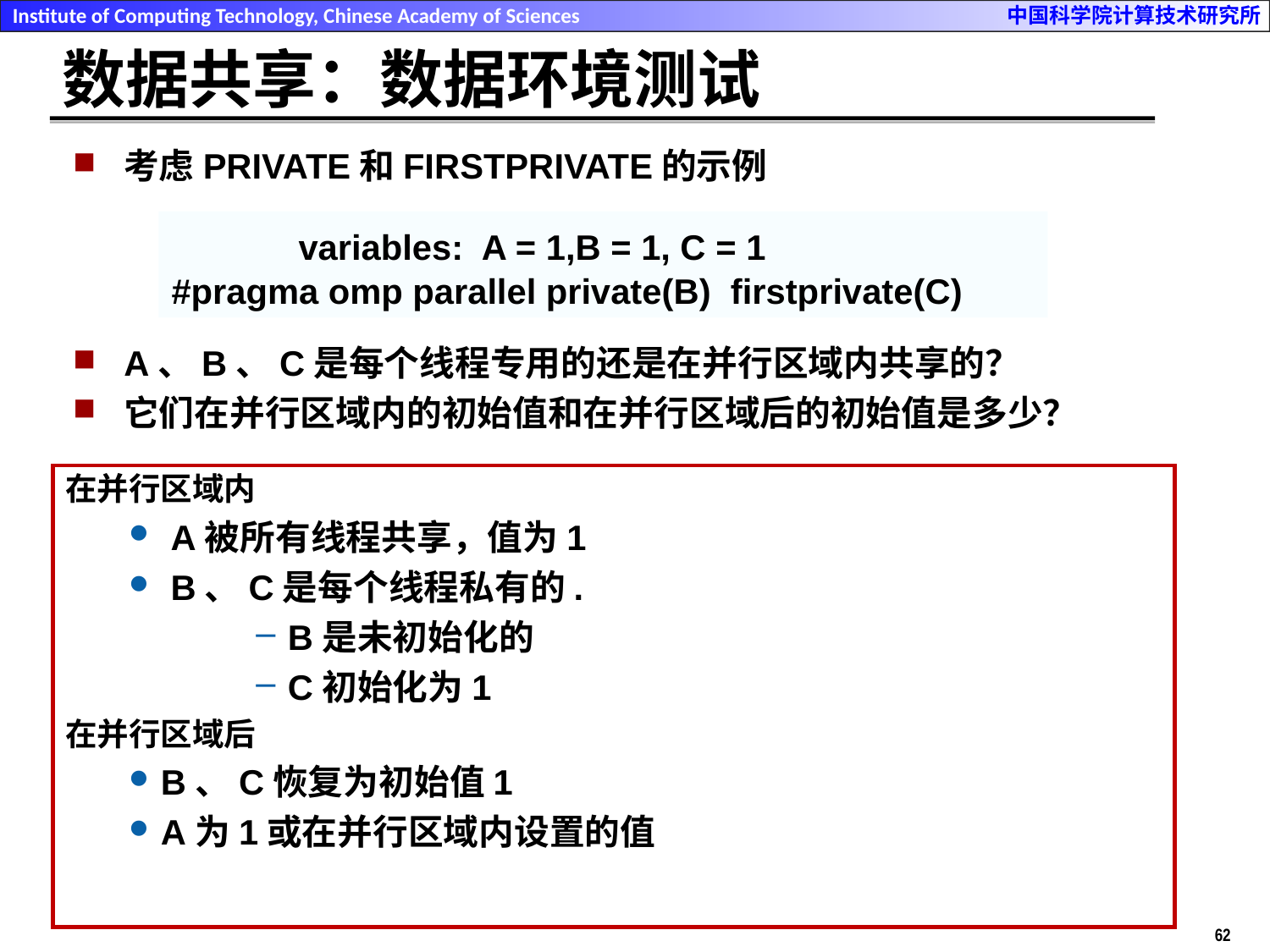

# 数据共享：数据环境测试
考虑PRIVATE和FIRSTPRIVATE的示例

A、B、C是每个线程专用的还是在并行区域内共享的？
它们在并行区域内的初始值和在并行区域后的初始值是多少？
	variables:  A = 1,B = 1, C = 1
#pragma omp parallel private(B)  firstprivate(C)
在并行区域内
 A被所有线程共享，值为1
 B、C是每个线程私有的.
B是未初始化的
C初始化为1
在并行区域后
B、C恢复为初始值1
A为1或在并行区域内设置的值